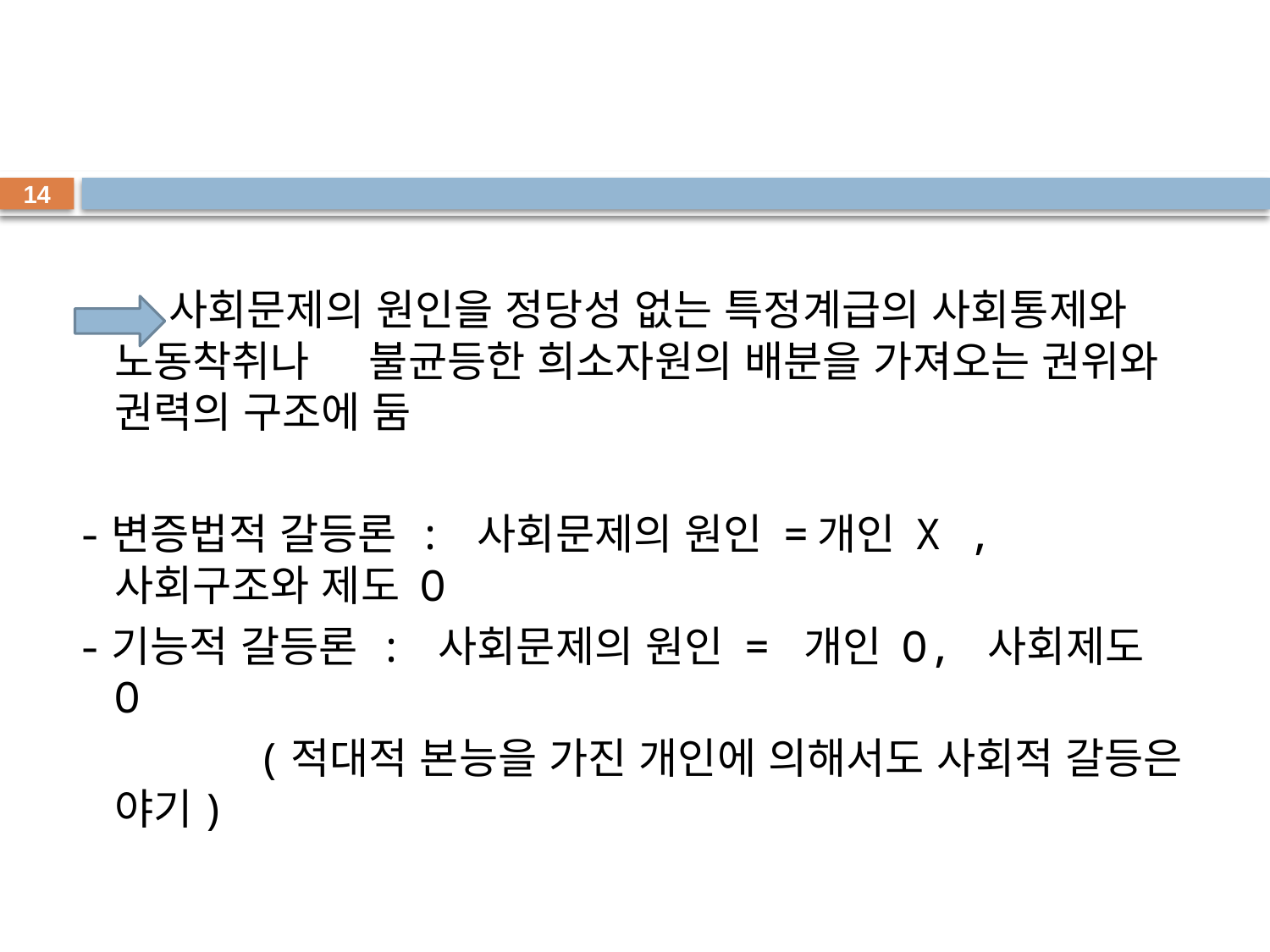

#
14

       사회문제의 원인을 정당성 없는 특정계급의 사회통제와 노동착취나     불균등한 희소자원의 배분을 가져오는 권위와 권력의 구조에 둠

-변증법적 갈등론 : 사회문제의 원인 =개인 X , 사회구조와 제도 O
-기능적 갈등론 : 사회문제의 원인 = 개인 O, 사회제도 O
       (적대적 본능을 가진 개인에 의해서도 사회적 갈등은 야기)